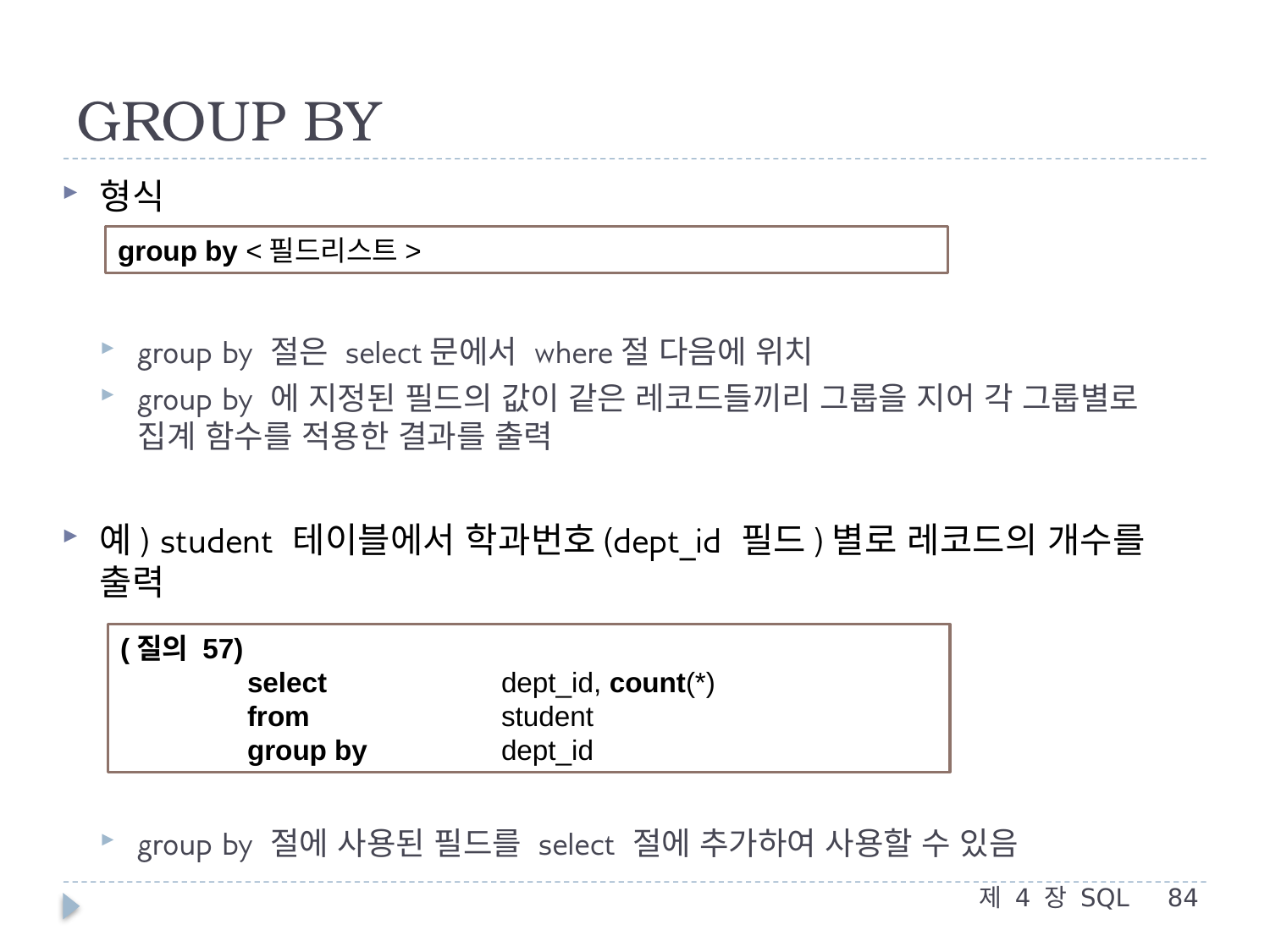

# GROUP BY
형식

group by 절은 select문에서 where절 다음에 위치
group by 에 지정된 필드의 값이 같은 레코드들끼리 그룹을 지어 각 그룹별로 집계 함수를 적용한 결과를 출력

예) student 테이블에서 학과번호(dept_id 필드)별로 레코드의 개수를 출력

group by 절에 사용된 필드를 select 절에 추가하여 사용할 수 있음

group by <필드리스트>
(질의 57)
	select 		dept_id, count(*)
	from 		student
	group by 	dept_id
제 4 장 SQL
84